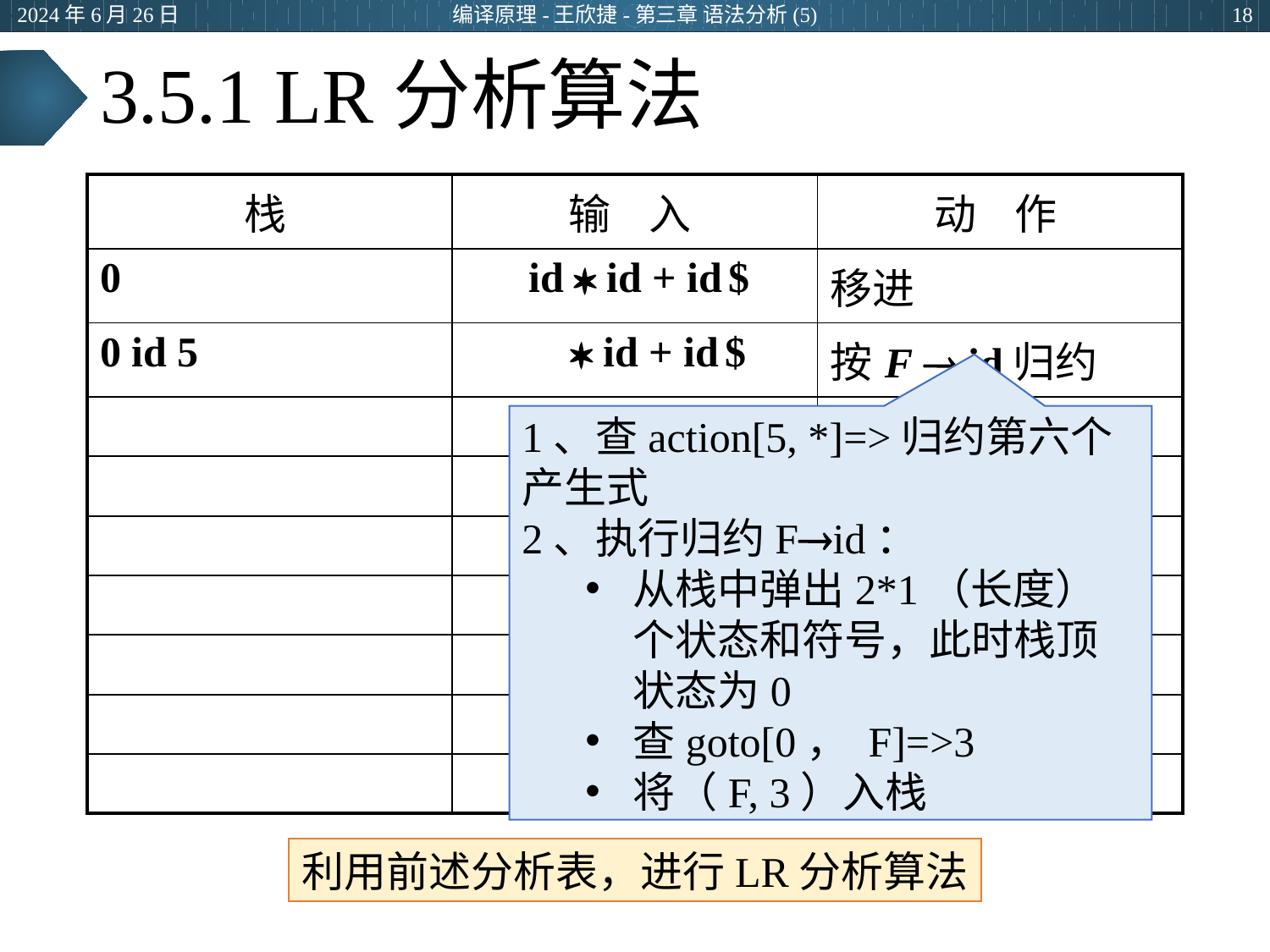

2024年6月26日
编译原理-王欣捷-第三章 语法分析(5)
18
# 3.5.1 LR分析算法
| 栈 | 输 入 | 动 作 |
| --- | --- | --- |
| 0 | id ∗ id + id $ | 移进 |
| 0 id 5 | ∗ id + id $ | 按F → id归约 |
|  |  |  |
|  |  |  |
|  |  |  |
|  |  |  |
|  |  |  |
|  |  |  |
|  |  |  |
1、查action[5, *]=>归约第六个产生式
2、执行归约F→id：
从栈中弹出2*1（长度）个状态和符号，此时栈顶状态为0
查goto[0， F]=>3
将（F, 3）入栈
利用前述分析表，进行LR分析算法